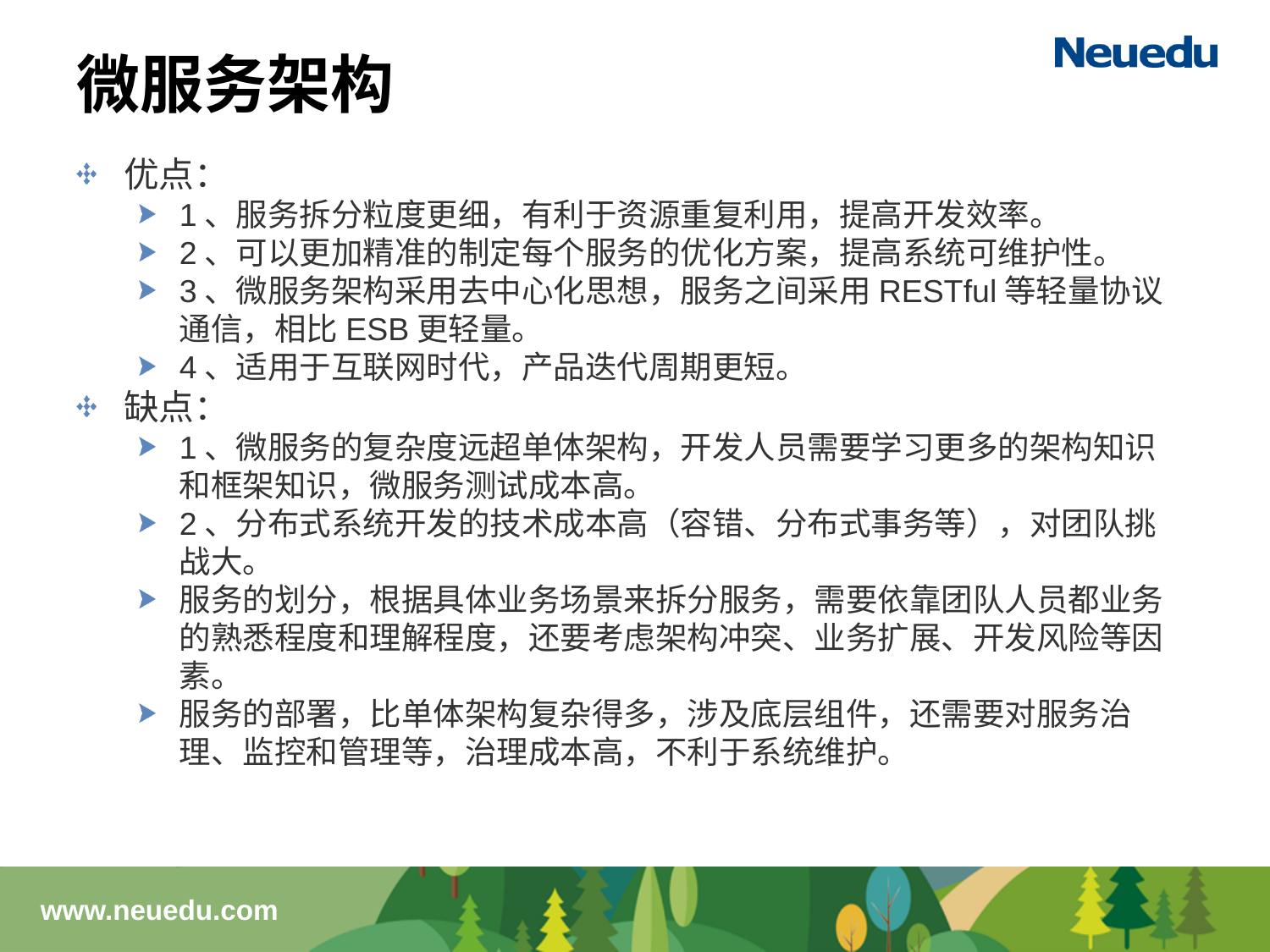

# 微服务架构
优点：
1、服务拆分粒度更细，有利于资源重复利用，提高开发效率。
2、可以更加精准的制定每个服务的优化方案，提高系统可维护性。
3、微服务架构采用去中心化思想，服务之间采用RESTful等轻量协议通信，相比ESB更轻量。
4、适用于互联网时代，产品迭代周期更短。
缺点：
1、微服务的复杂度远超单体架构，开发人员需要学习更多的架构知识和框架知识，微服务测试成本高。
2、分布式系统开发的技术成本高（容错、分布式事务等），对团队挑战大。
服务的划分，根据具体业务场景来拆分服务，需要依靠团队人员都业务的熟悉程度和理解程度，还要考虑架构冲突、业务扩展、开发风险等因素。
服务的部署，比单体架构复杂得多，涉及底层组件，还需要对服务治理、监控和管理等，治理成本高，不利于系统维护。